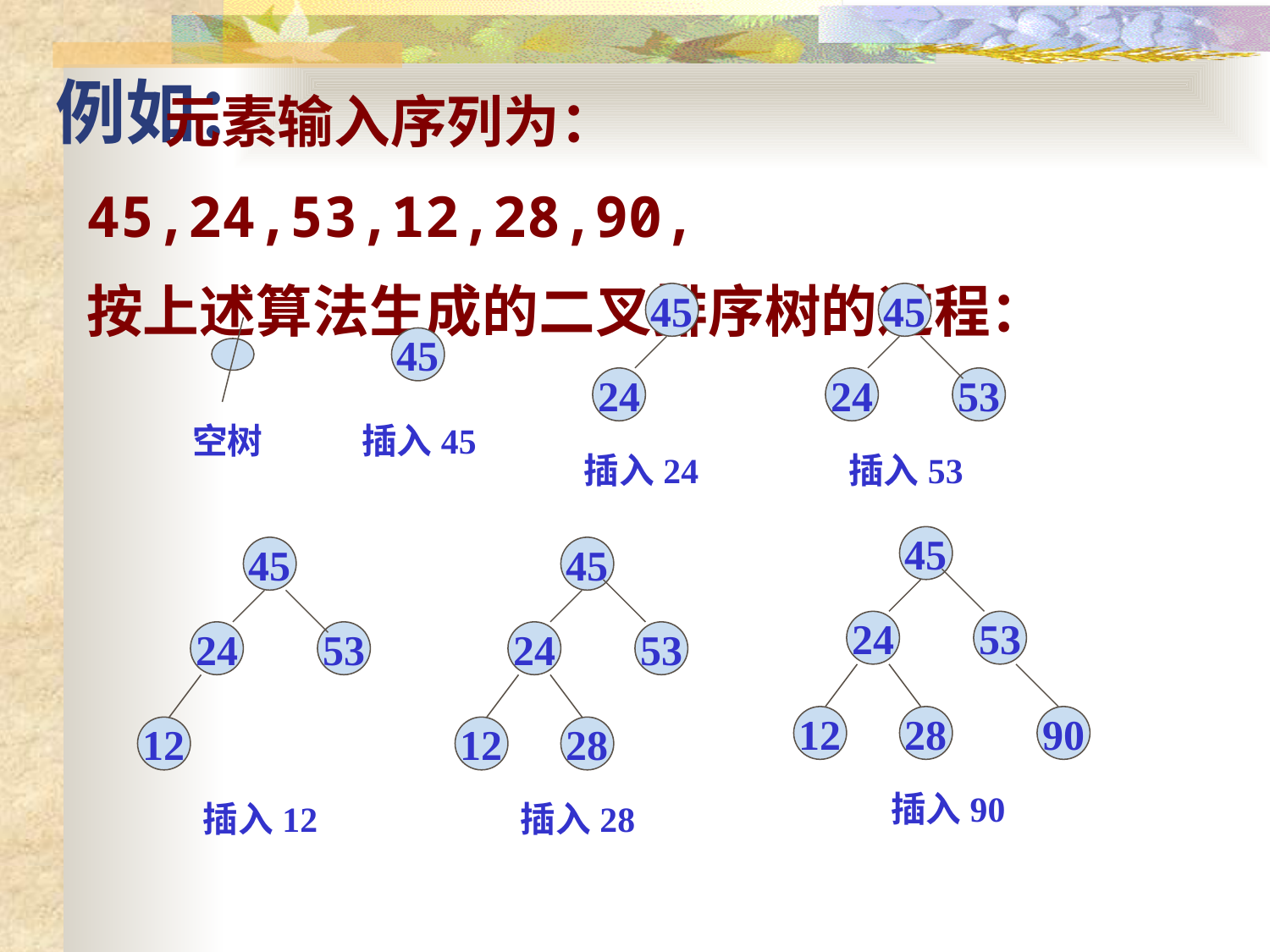

# 例如：
     元素输入序列为：45,24,53,12,28,90,
按上述算法生成的二叉排序树的过程：
45

24
插入24
45

24
53
插入53

空树
45
插入45
45

24
53

12
28
90
插入90
45

24
53

12
插入12
45

24
53

12
28
插入28